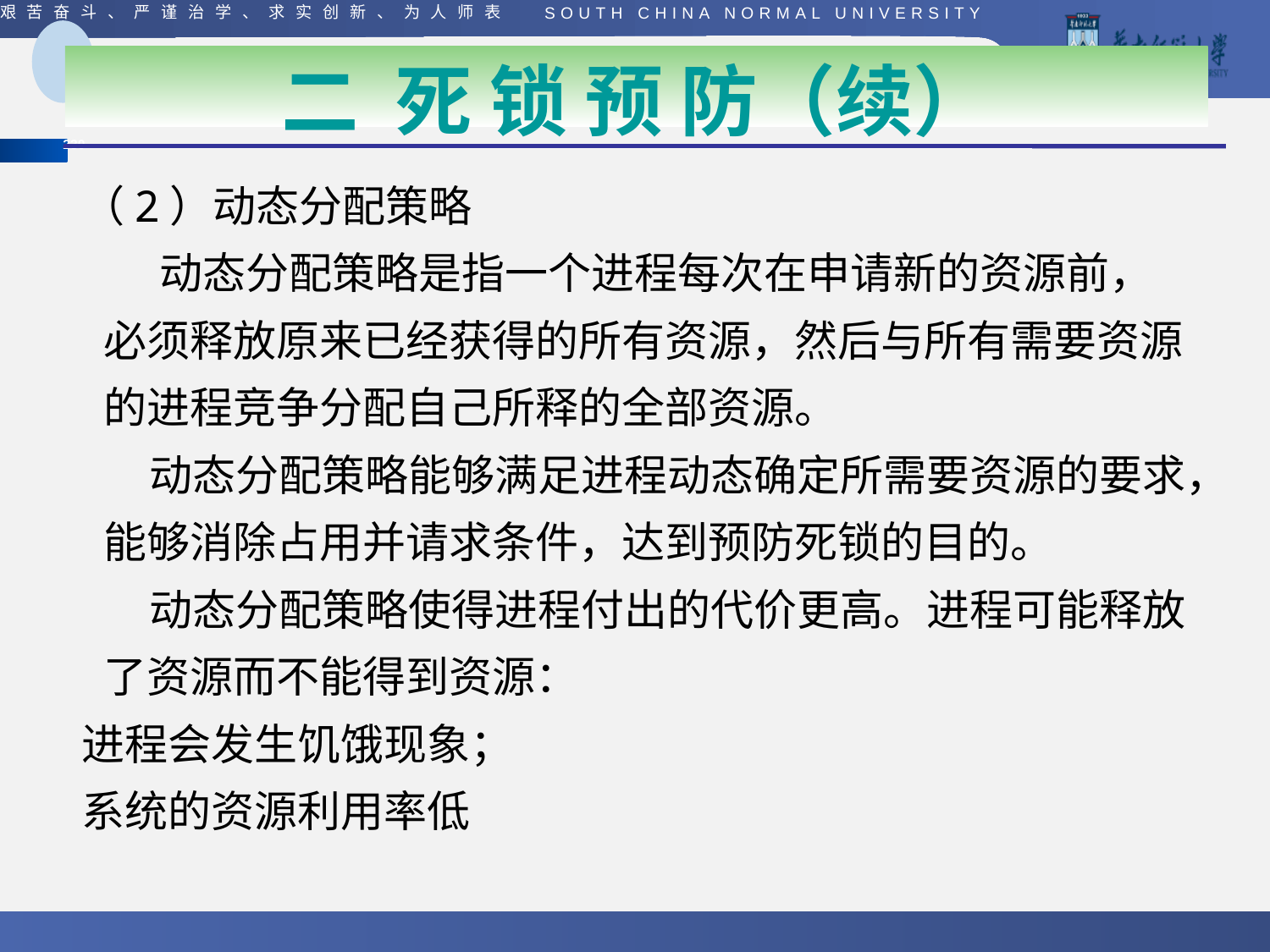

#
二  死 锁 预 防（续）
（2）动态分配策略
       动态分配策略是指一个进程每次在申请新的资源前，必须释放原来已经获得的所有资源，然后与所有需要资源的进程竞争分配自己所释的全部资源。
      动态分配策略能够满足进程动态确定所需要资源的要求，能够消除占用并请求条件，达到预防死锁的目的。
      动态分配策略使得进程付出的代价更高。进程可能释放了资源而不能得到资源：
进程会发生饥饿现象；
系统的资源利用率低

230